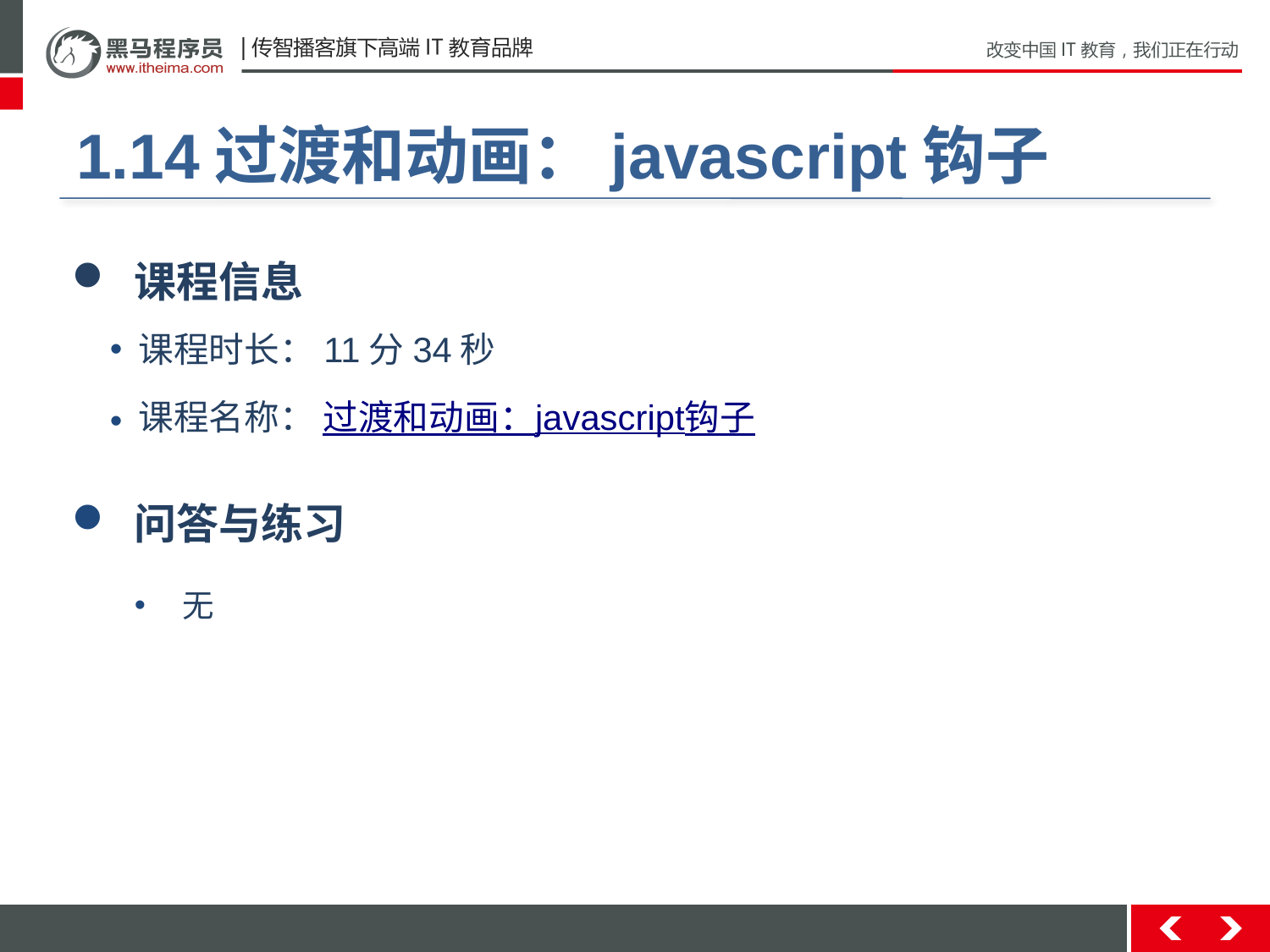

#
1.14过渡和动画：javascript钩子
 课程信息
 课程时长：11分34秒
 课程名称： 过渡和动画：javascript钩子
 问答与练习
无